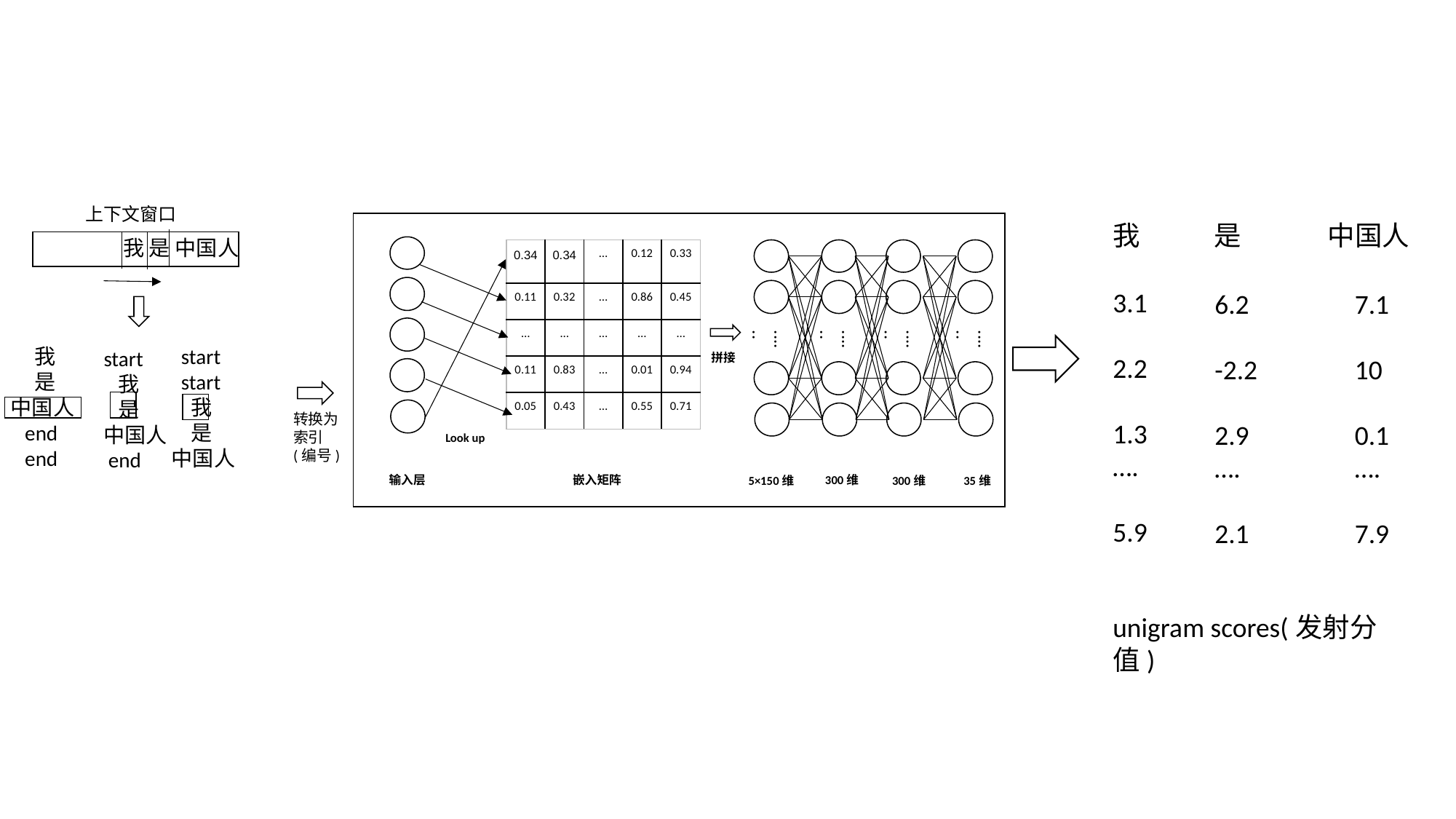

上下文窗口
我            是              中国人

我 是 中国人

| 0.34 | 0.34 | … | 0.12 | 0.33 |
| --- | --- | --- | --- | --- |
| 0.11 | 0.32 | … | 0.86 | 0.45 |
| … | … | … | … | … |
| 0.11 | 0.83 | … | 0.01 | 0.94 |
| 0.05 | 0.43 | … | 0.55 | 0.71 |

3.1

2.2

1.3
….

5.9
6.2

-2.2

2.9
….

2.1
7.1

10

0.1
….

7.9

......
......
......
......

    我
    是
中国人
   end
   end
  start
  start
   我
   是
中国人
start
  我
  是
中国人
 end
拼接

转换为索引(编号)
Look up
300维
输入层
嵌入矩阵
5×150维
300维
35维
unigram scores(发射分值)